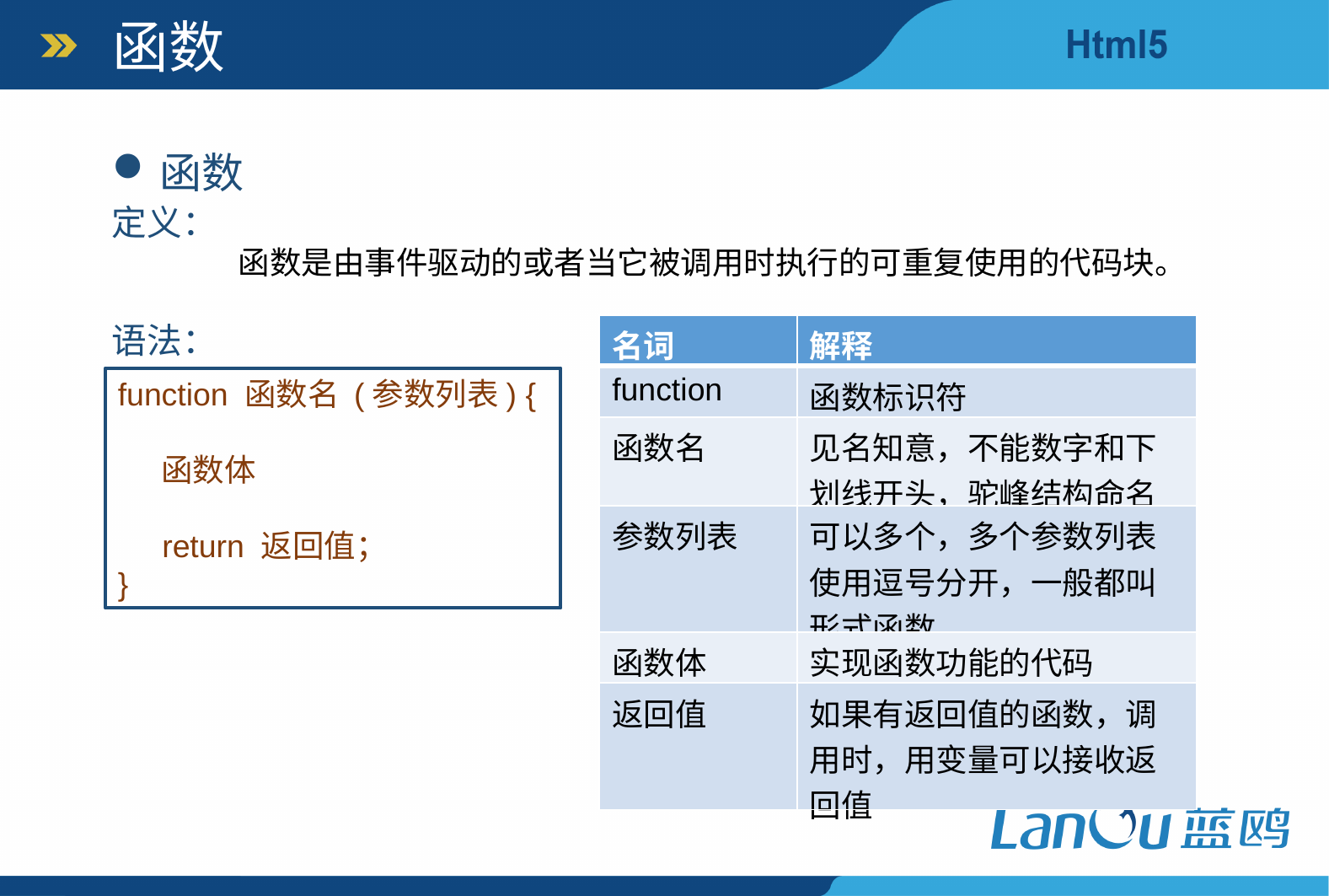

函数

函数

定义：
	函数是由事件驱动的或者当它被调用时执行的可重复使用的代码块。

语法：

| 名词 | 解释 |
| --- | --- |
| function | 函数标识符 |
| 函数名 | 见名知意，不能数字和下划线开头，驼峰结构命名 |
| 参数列表 | 可以多个，多个参数列表使用逗号分开，一般都叫形式函数 |
| 函数体 | 实现函数功能的代码 |
| 返回值 | 如果有返回值的函数，调用时，用变量可以接收返回值 |
function 函数名 (参数列表) {

     函数体

     return 返回值；
}